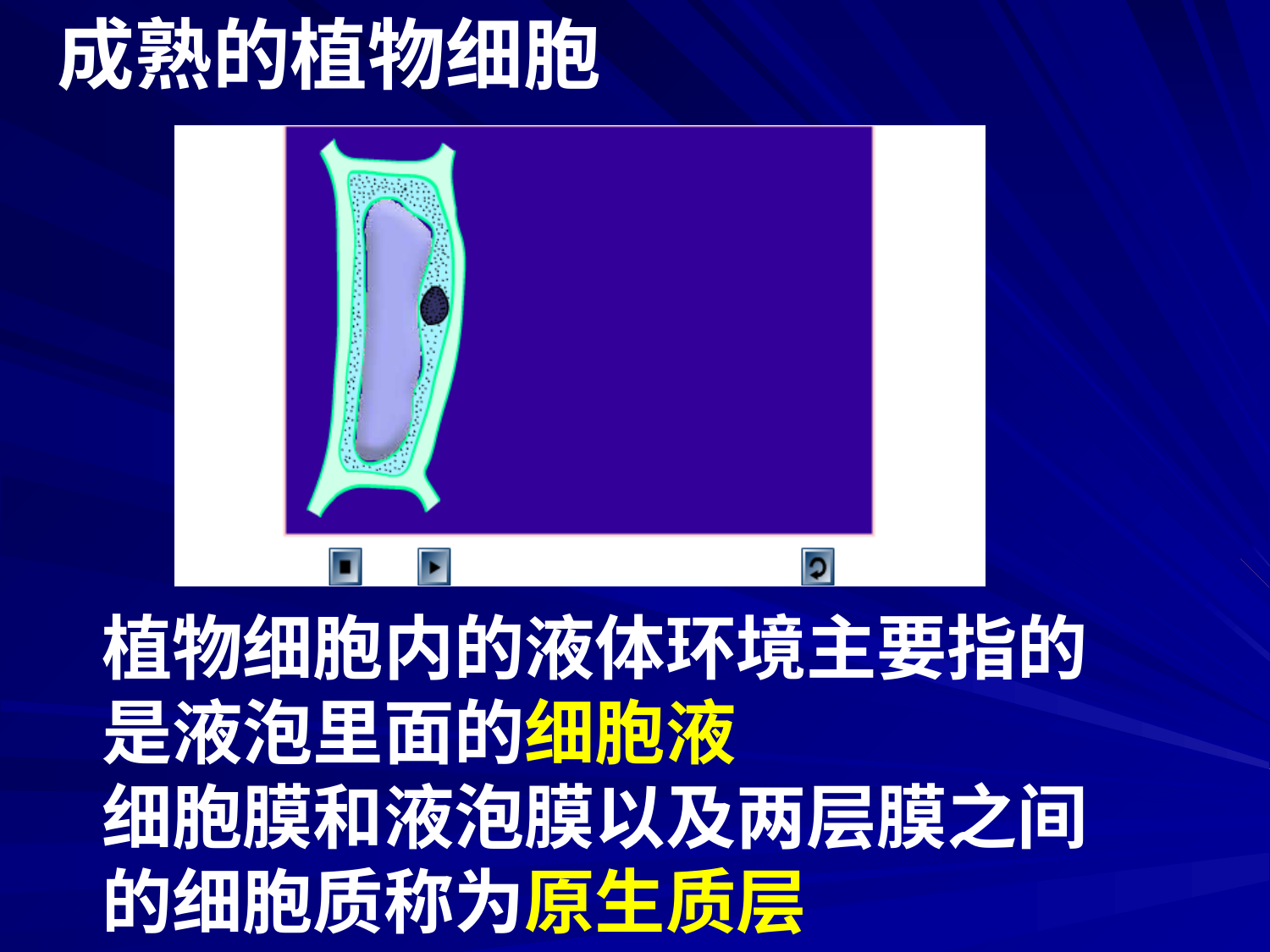

成熟的植物细胞
植物细胞内的液体环境主要指的是液泡里面的细胞液
细胞膜和液泡膜以及两层膜之间的细胞质称为原生质层